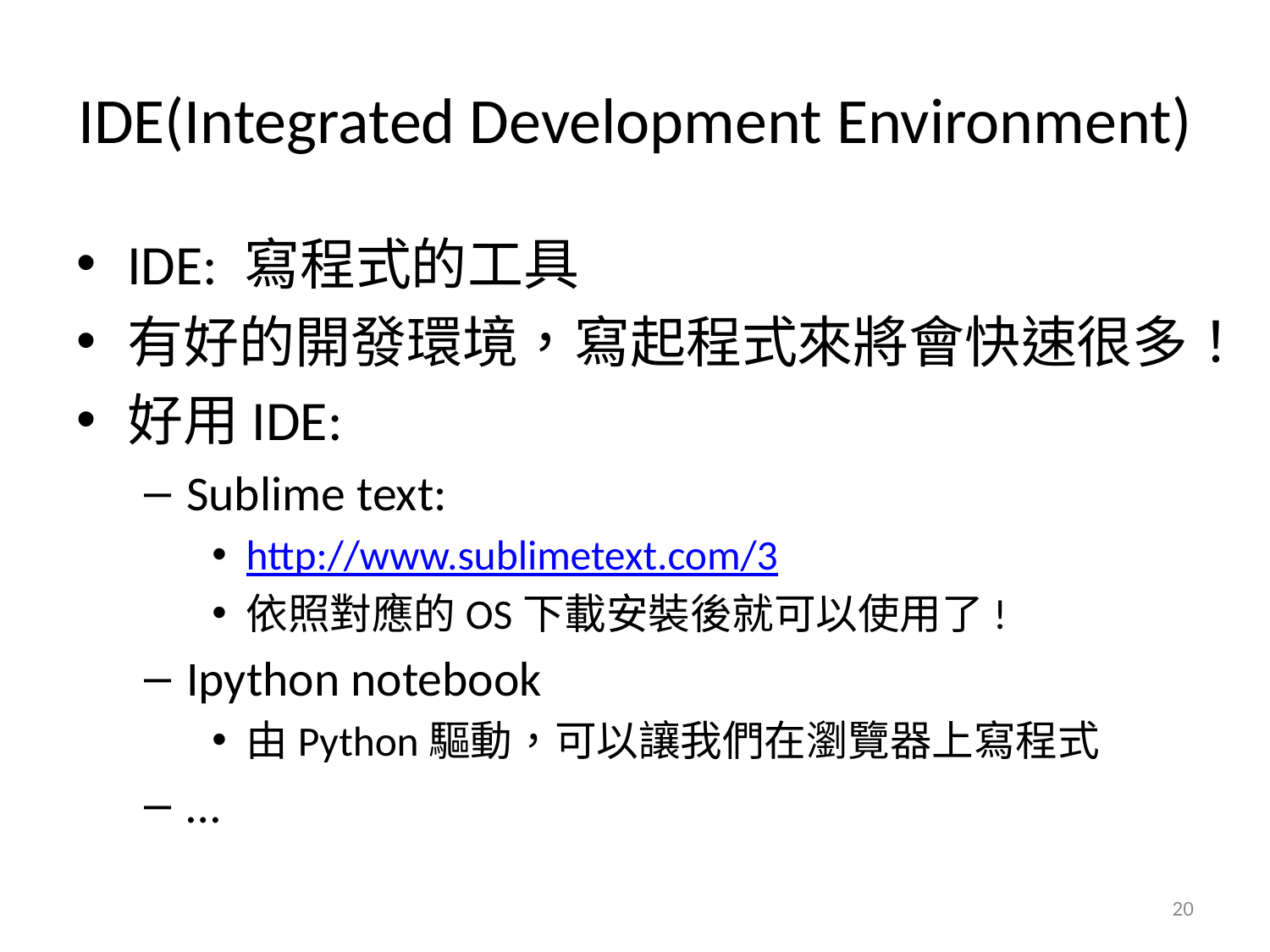

# IDE(Integrated Development Environment)
IDE: 寫程式的工具
有好的開發環境，寫起程式來將會快速很多！
好用IDE:
Sublime text:
http://www.sublimetext.com/3
依照對應的OS下載安裝後就可以使用了!
Ipython notebook
由Python驅動，可以讓我們在瀏覽器上寫程式
…

20